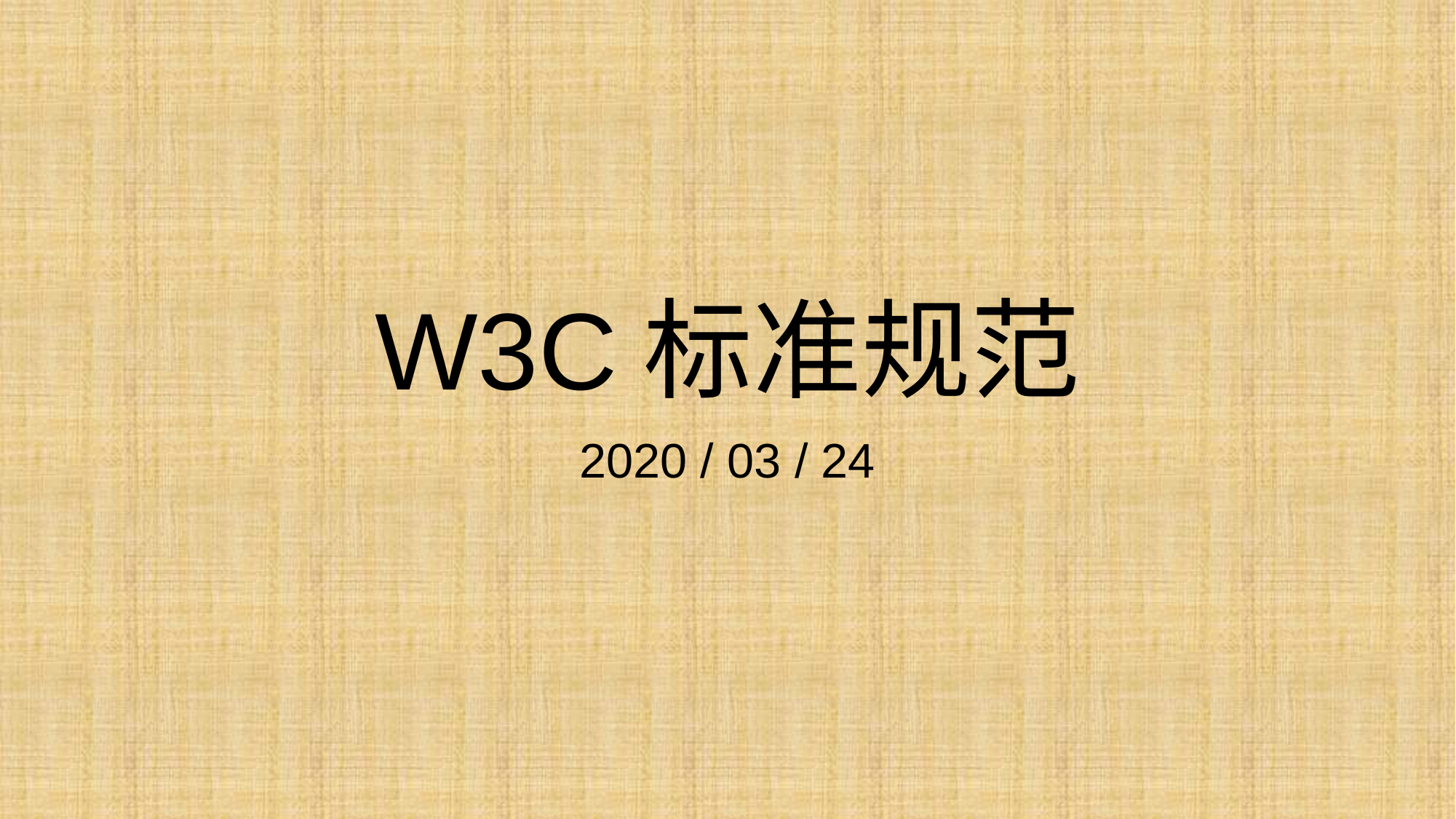

# W3C标准规范
2020 / 03 / 24